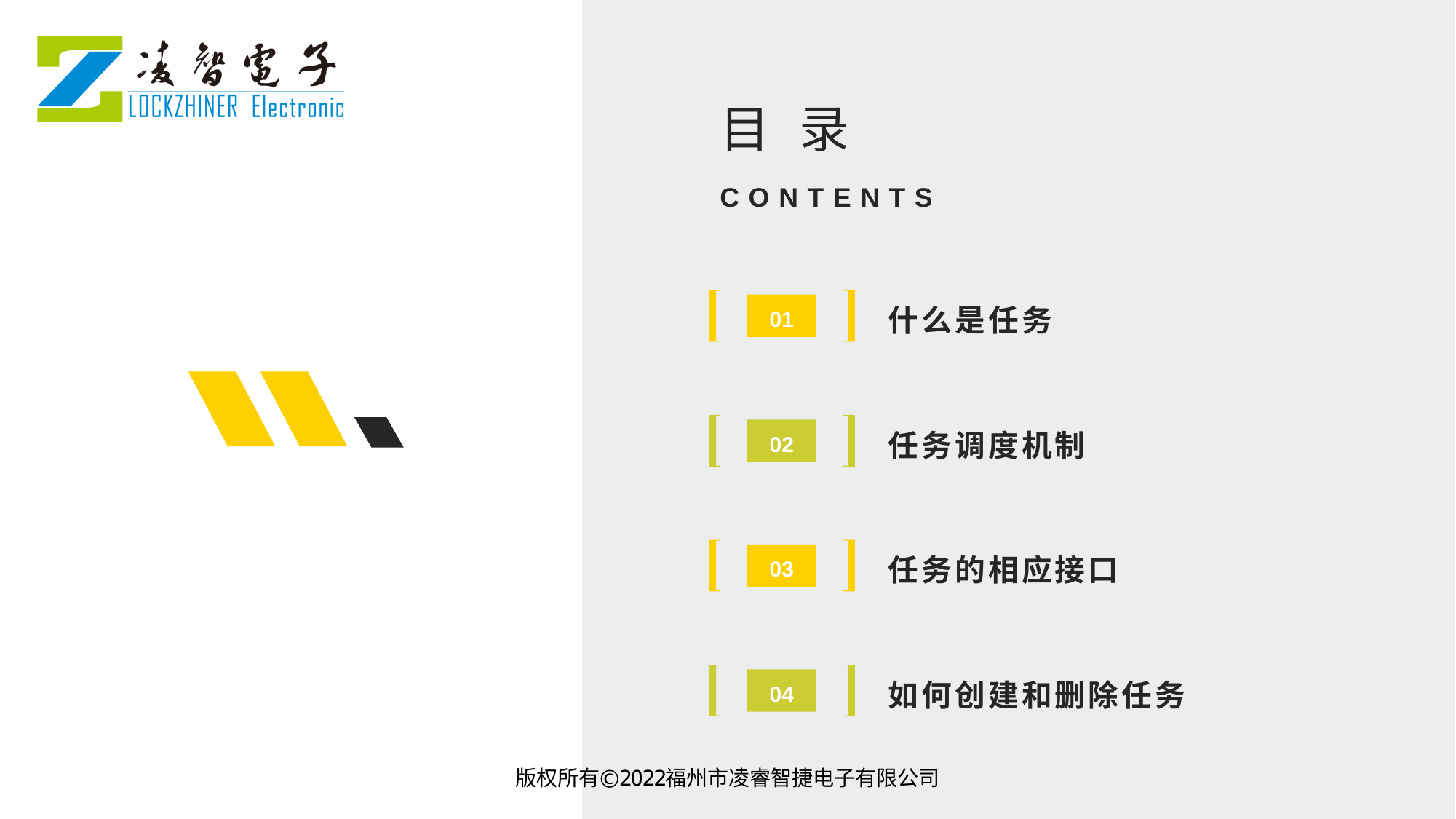

目 录
CONTENTS
什么是任务

01
任务调度机制

02
任务的相应接口

03
如何创建和删除任务

04
版权所有©2022福州市凌睿智捷电子有限公司
2